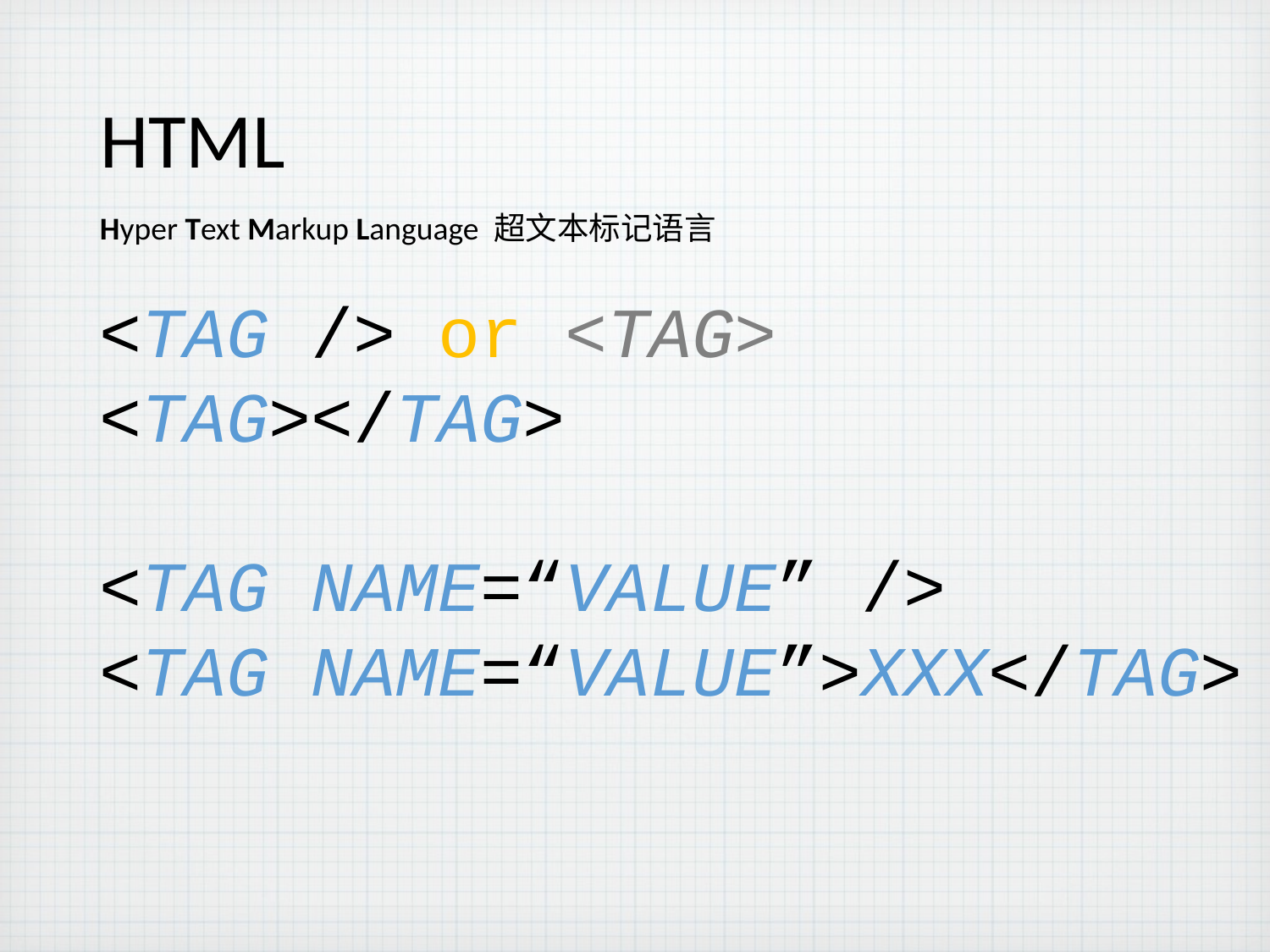

# HTML
Hyper Text Markup Language 超文本标记语言
<TAG /> or <TAG>
<TAG></TAG>

<TAG NAME=“VALUE” />
<TAG NAME=“VALUE”>XXX</TAG>